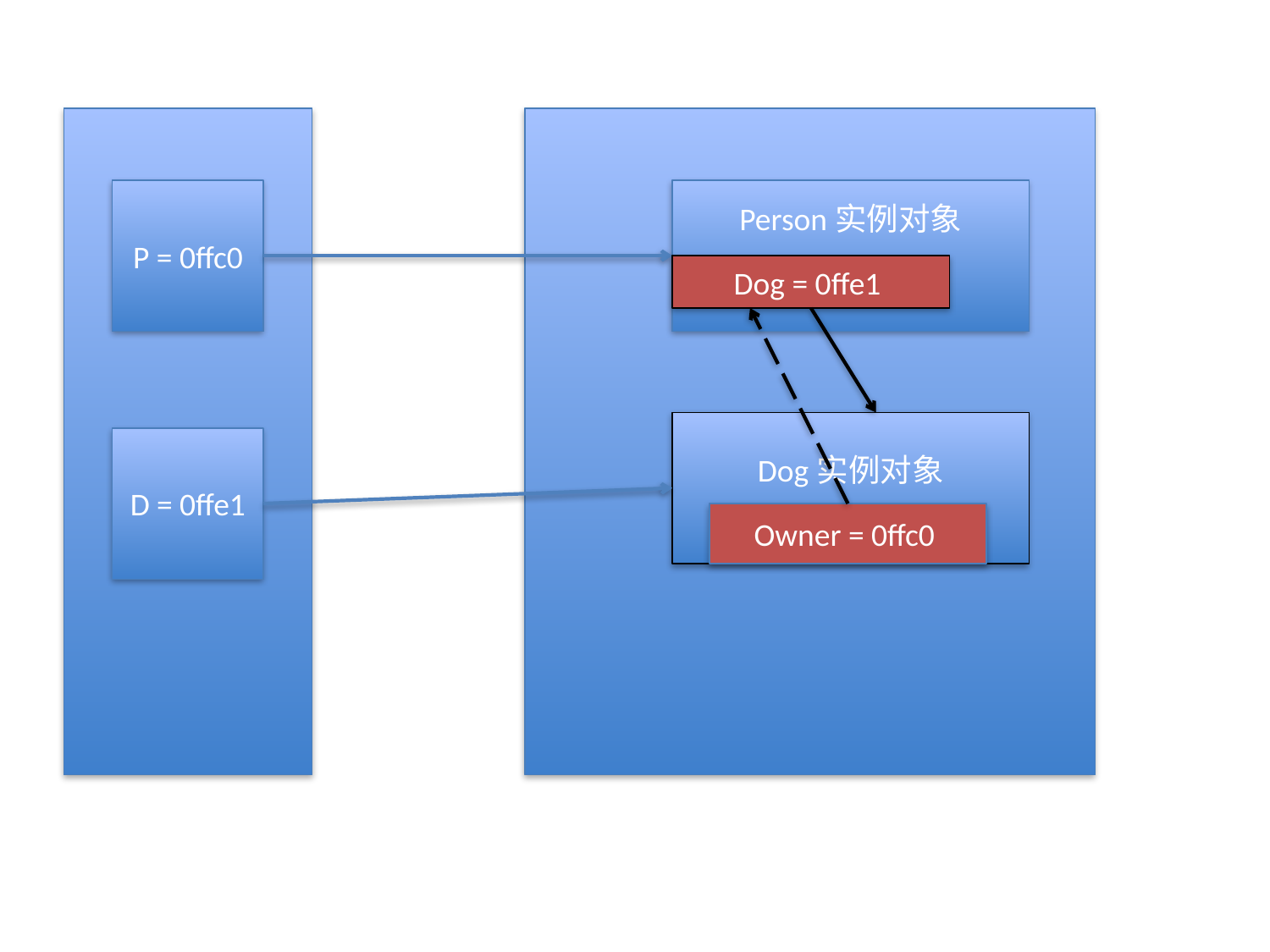

P = 0ffc0
Person实例对象

Dog = 0ffe1
Dog实例对象

D = 0ffe1
Owner = 0ffc0